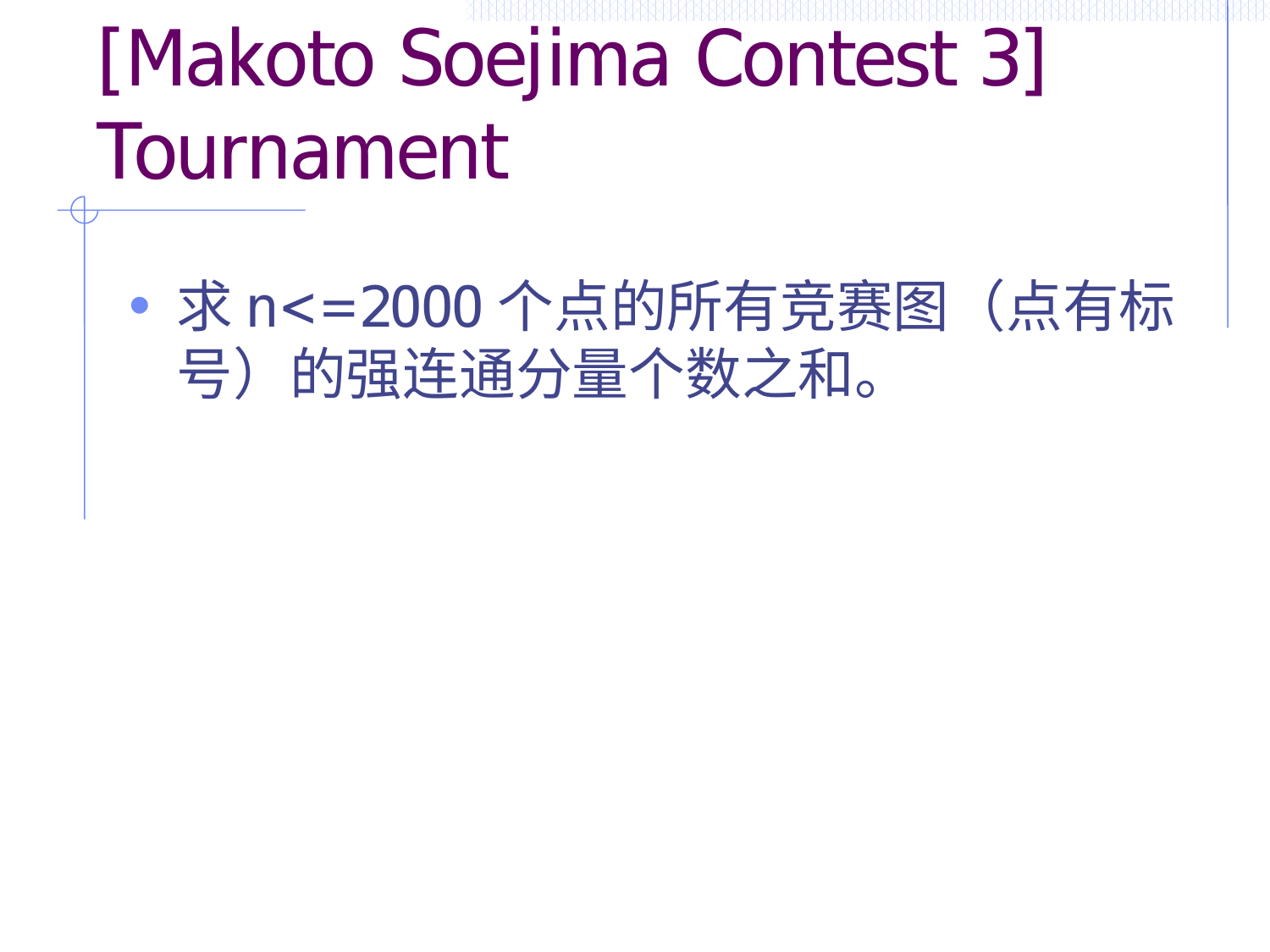

# [Makoto Soejima Contest 3] Tournament
求n<=2000个点的所有竞赛图（点有标号）的强连通分量个数之和。